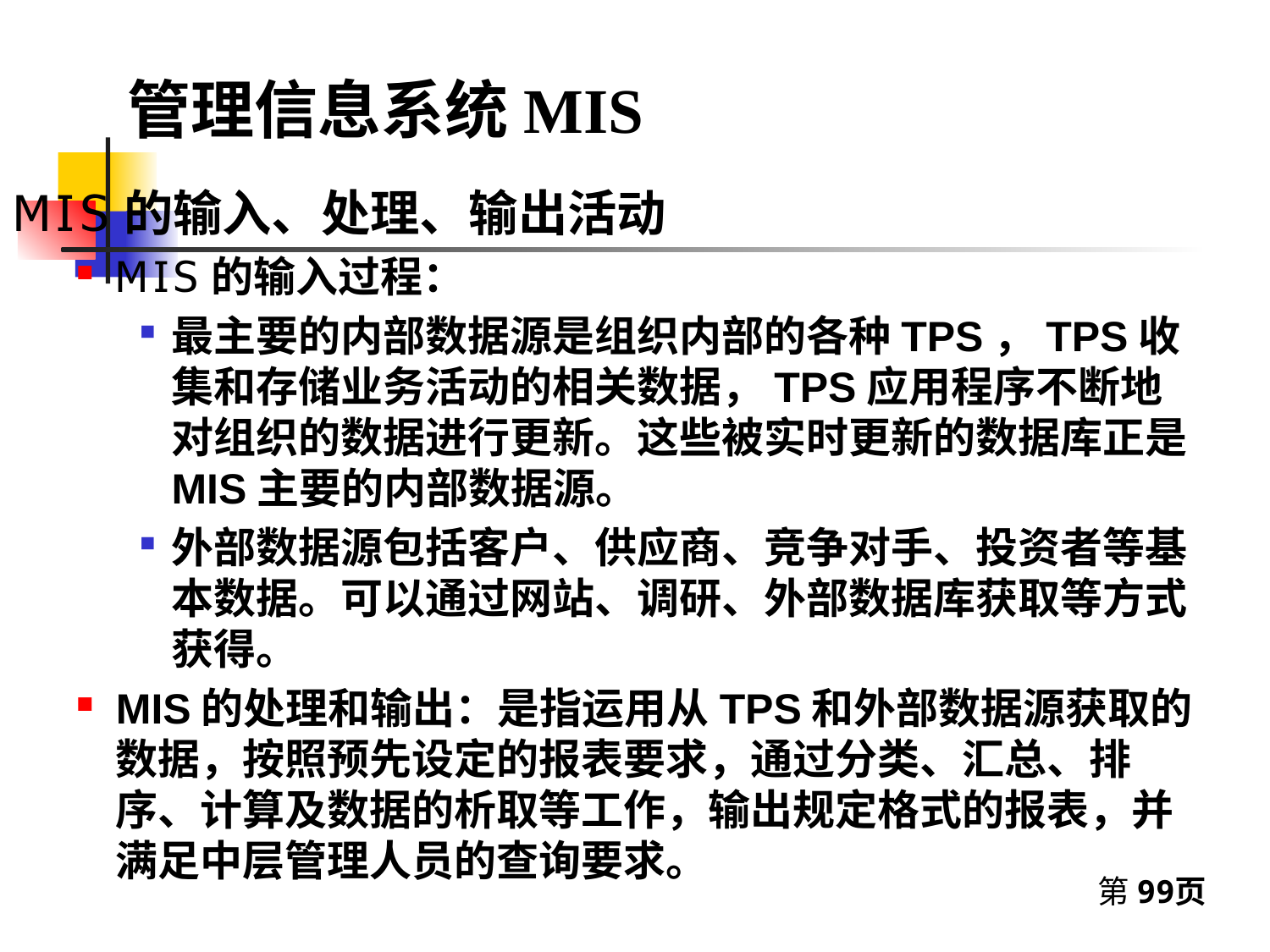

# 管理信息系统MIS
MIS的输入、处理、输出活动
MIS的输入过程：
最主要的内部数据源是组织内部的各种TPS，TPS收集和存储业务活动的相关数据，TPS应用程序不断地对组织的数据进行更新。这些被实时更新的数据库正是MIS主要的内部数据源。
外部数据源包括客户、供应商、竞争对手、投资者等基本数据。可以通过网站、调研、外部数据库获取等方式获得。
MIS的处理和输出：是指运用从TPS和外部数据源获取的数据，按照预先设定的报表要求，通过分类、汇总、排序、计算及数据的析取等工作，输出规定格式的报表，并满足中层管理人员的查询要求。